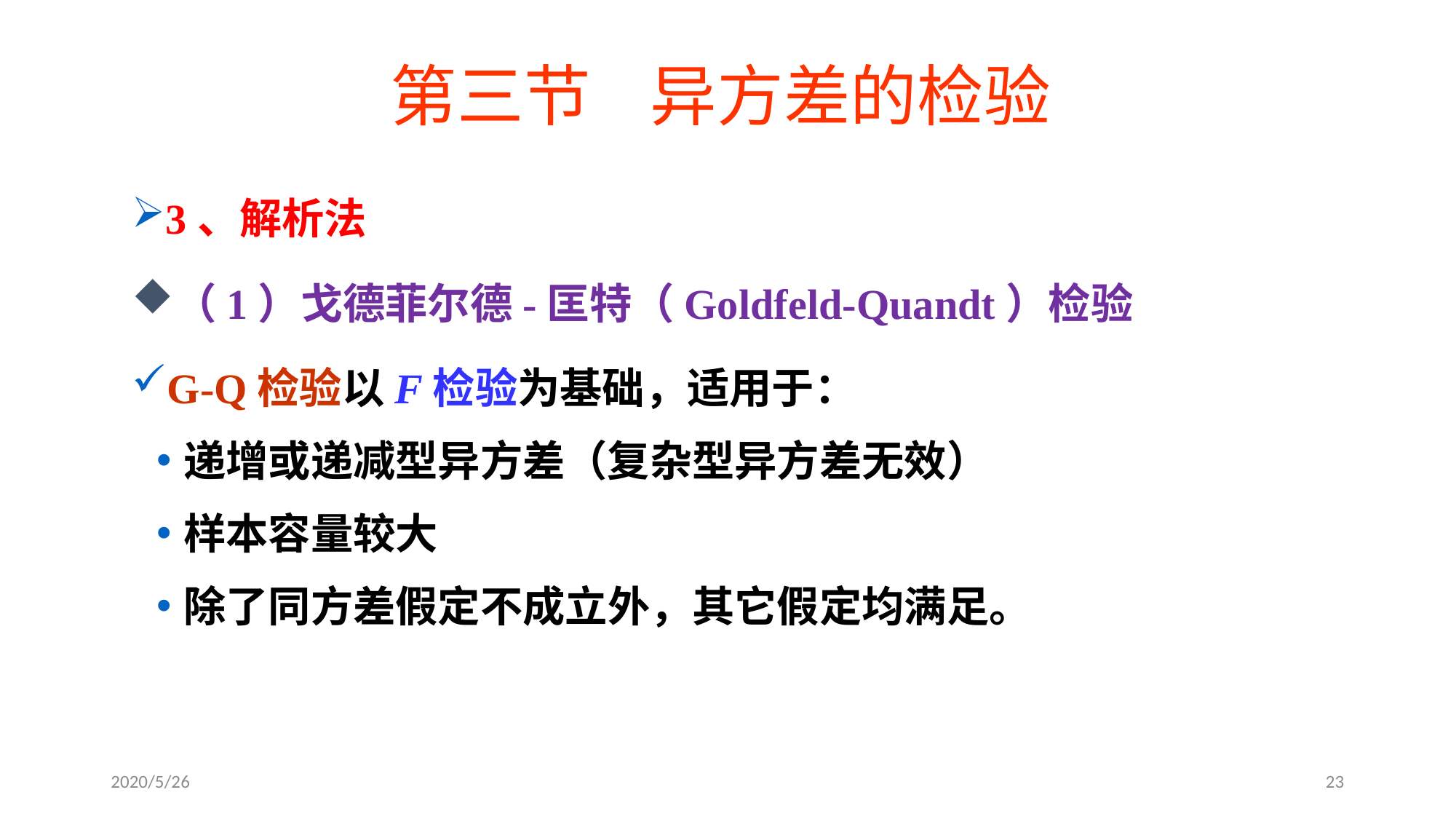

第三节    异方差的检验
3、解析法
（1）戈德菲尔德-匡特（Goldfeld-Quandt）检验
G-Q检验以F检验为基础，适用于：
递增或递减型异方差（复杂型异方差无效）
样本容量较大
除了同方差假定不成立外，其它假定均满足。
#
2020/5/26
23